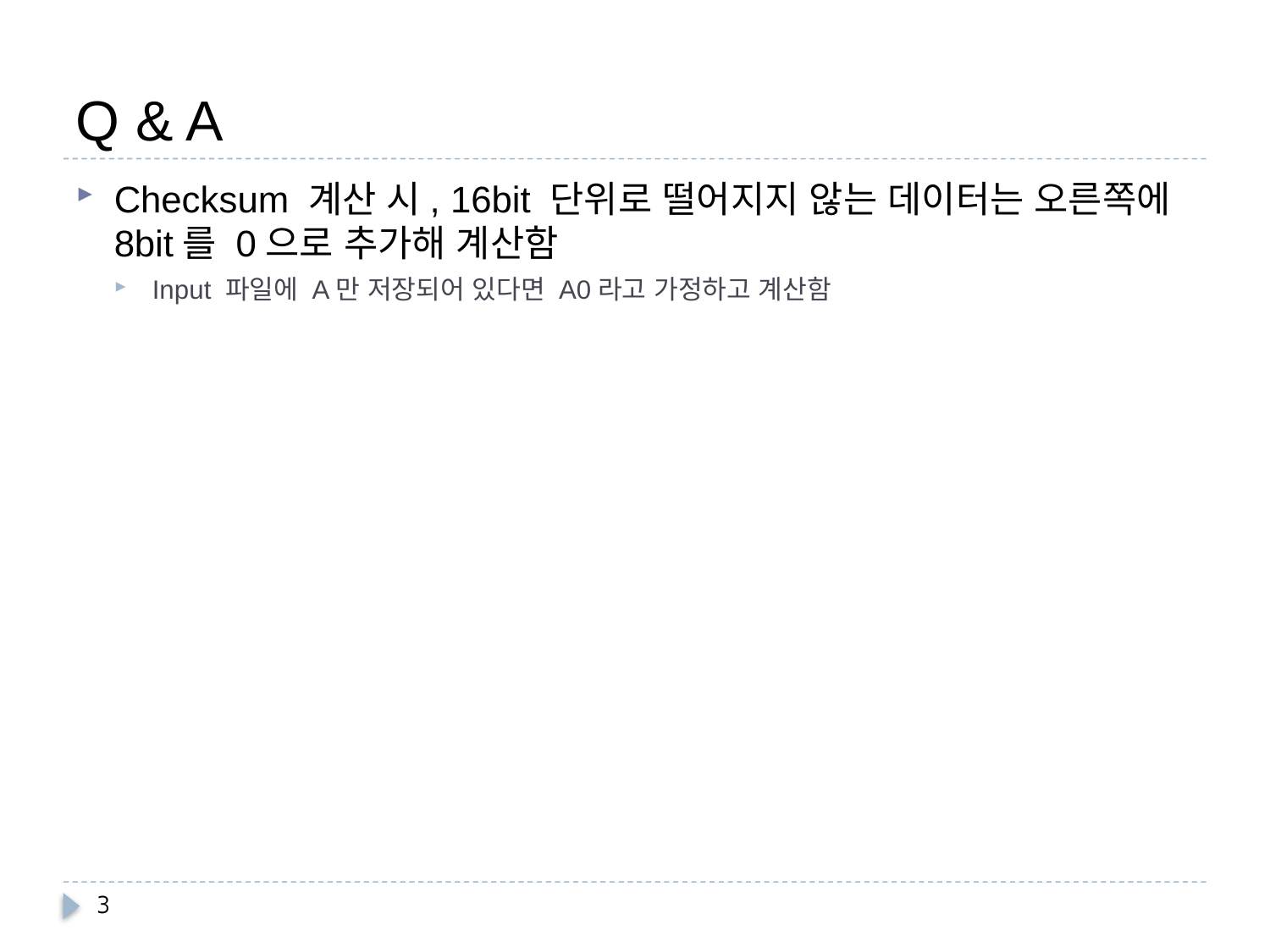

# Q & A
Checksum 계산 시, 16bit 단위로 떨어지지 않는 데이터는 오른쪽에 8bit를 0으로 추가해 계산함
Input 파일에 A만 저장되어 있다면 A0라고 가정하고 계산함
3